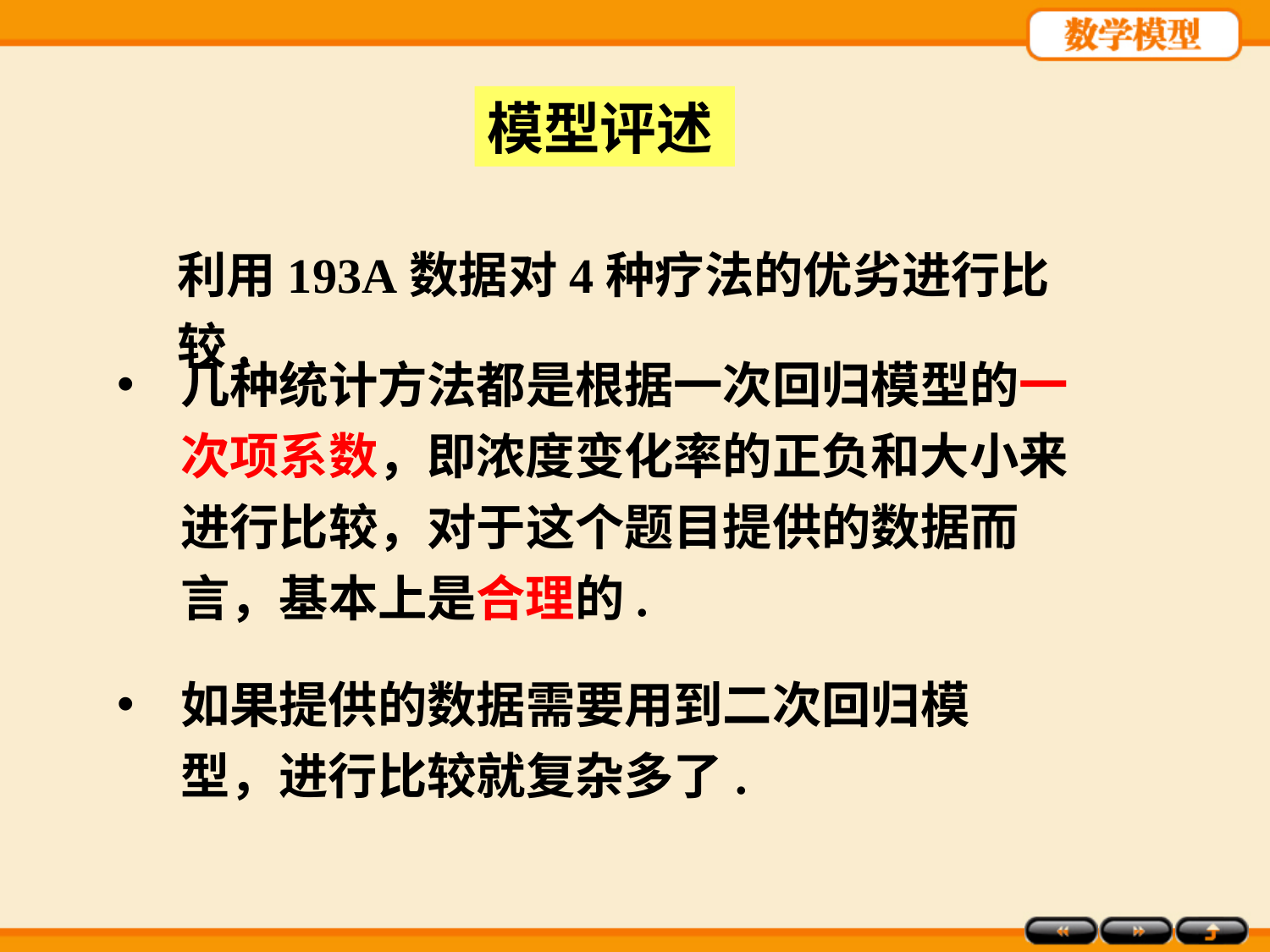

模型评述
利用193A数据对4种疗法的优劣进行比较.
几种统计方法都是根据一次回归模型的一次项系数，即浓度变化率的正负和大小来进行比较，对于这个题目提供的数据而言，基本上是合理的.
如果提供的数据需要用到二次回归模型，进行比较就复杂多了.